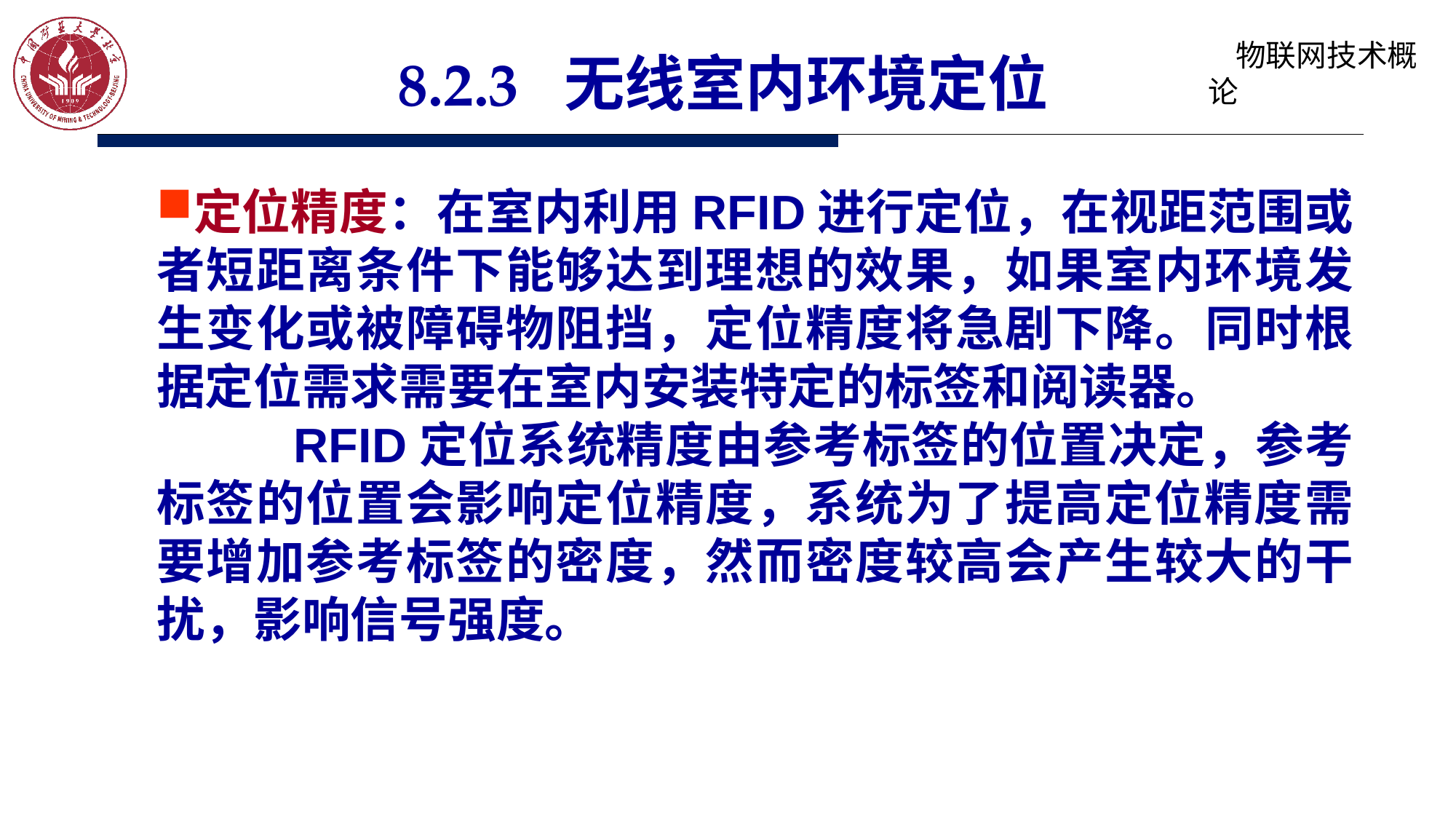

# 8.2.3  无线室内环境定位
定位精度：在室内利用RFID进行定位，在视距范围或者短距离条件下能够达到理想的效果，如果室内环境发生变化或被障碍物阻挡，定位精度将急剧下降。同时根据定位需求需要在室内安装特定的标签和阅读器。
	  RFID定位系统精度由参考标签的位置决定，参考标签的位置会影响定位精度，系统为了提高定位精度需要增加参考标签的密度，然而密度较高会产生较大的干扰，影响信号强度。